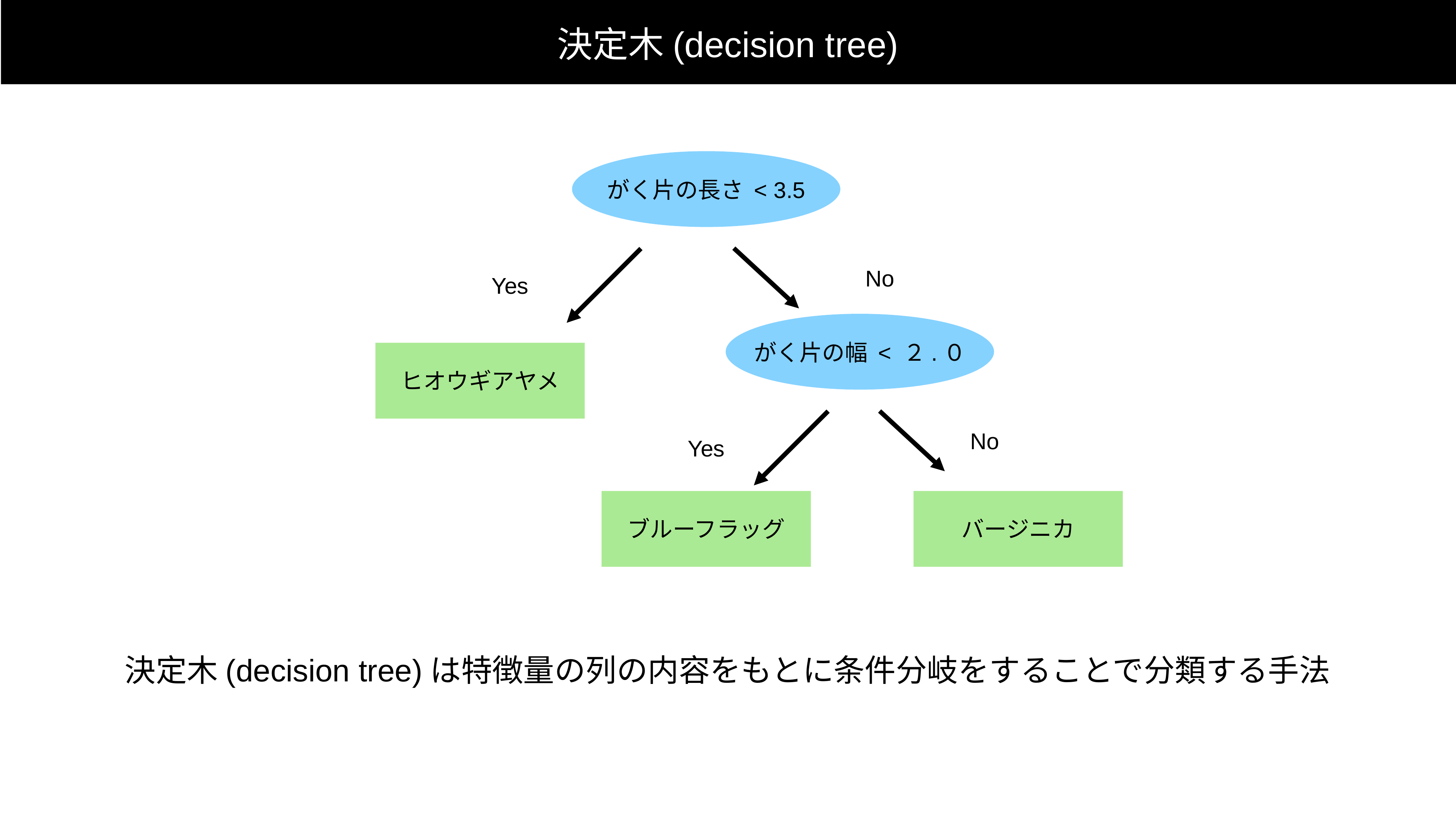

決定木(decision tree)

がく片の長さ < 3.5

No
Yes

がく片の幅 < ２.０

ヒオウギアヤメ

No
Yes

ブルーフラッグ
バージニカ
決定木(decision tree)は特徴量の列の内容をもとに条件分岐をすることで分類する手法